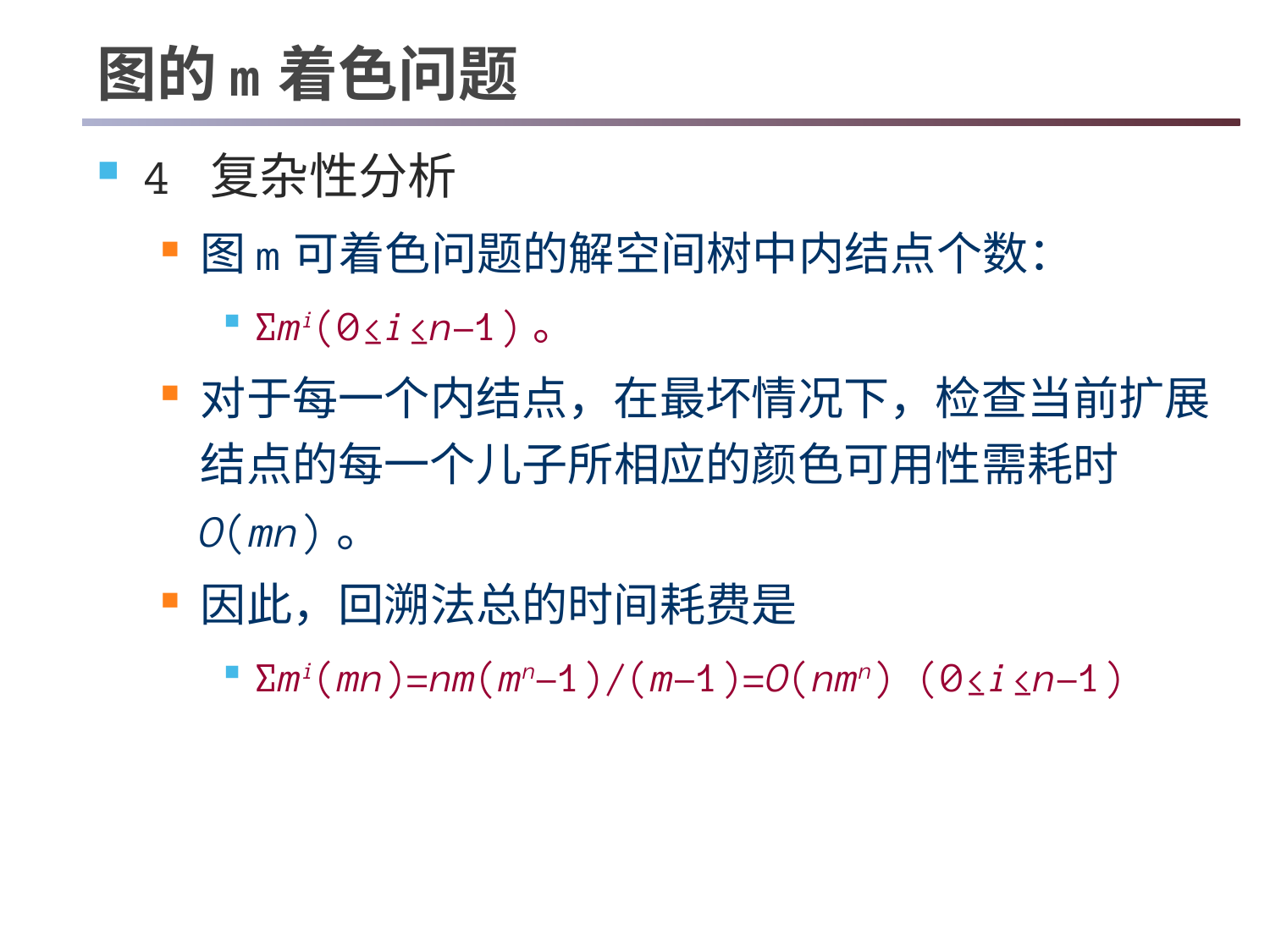

# 图的m着色问题
4 复杂性分析
图m可着色问题的解空间树中内结点个数：
∑mi(0≤i≤n-1)。
对于每一个内结点，在最坏情况下，检查当前扩展结点的每一个儿子所相应的颜色可用性需耗时O(mn)。
因此，回溯法总的时间耗费是
∑mi(mn)=nm(mn-1)/(m-1)=O(nmn) (0≤i≤n-1)